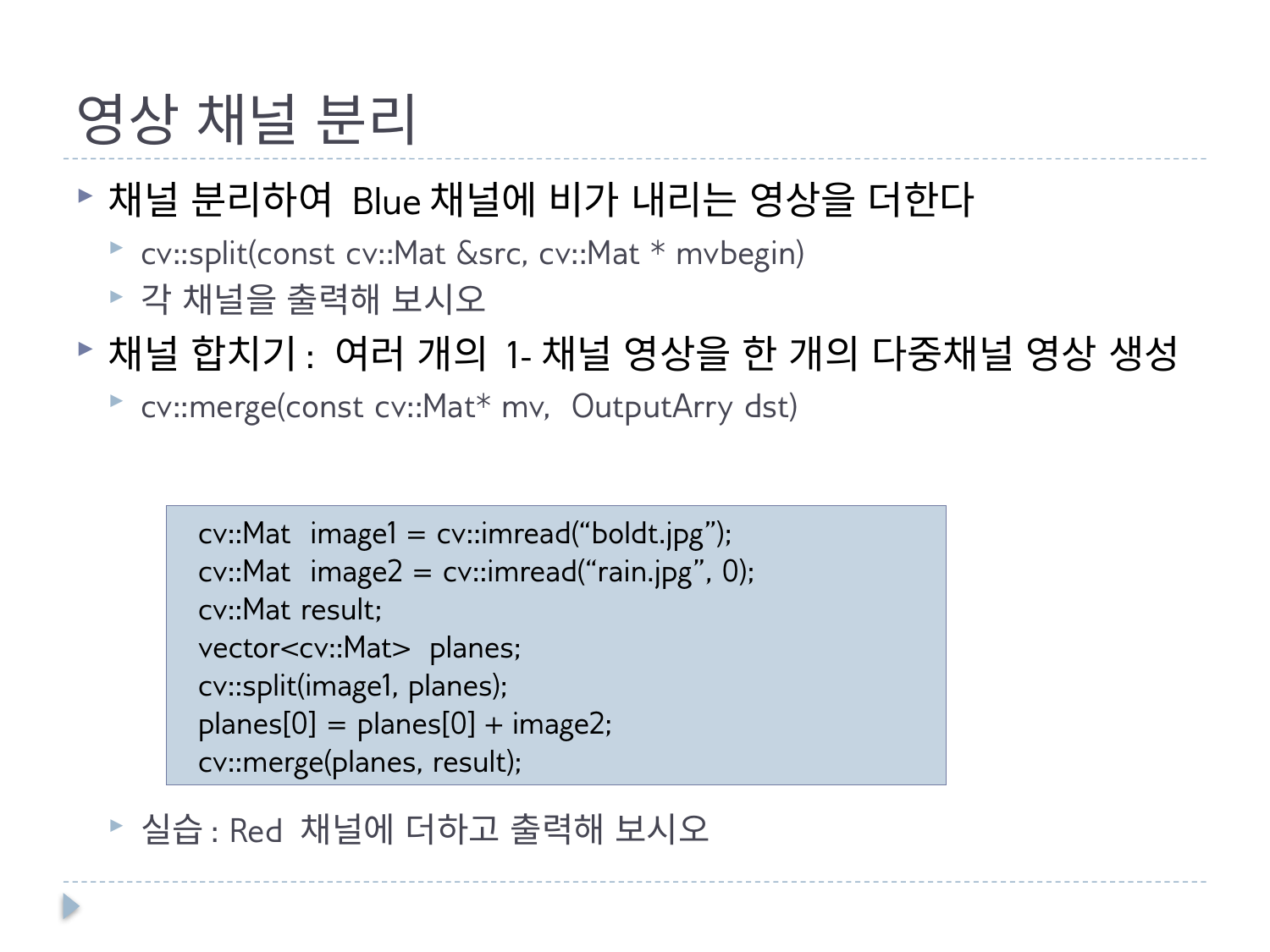

# 영상 채널 분리
채널 분리하여 Blue채널에 비가 내리는 영상을 더한다
cv::split(const cv::Mat &src, cv::Mat * mvbegin)
각 채널을 출력해 보시오
채널 합치기: 여러 개의 1-채널 영상을 한 개의 다중채널 영상 생성
cv::merge(const cv::Mat* mv,  OutputArry dst)

실습: Red 채널에 더하고 출력해 보시오
  cv::Mat  image1 = cv::imread(“boldt.jpg”);
  cv::Mat  image2 = cv::imread(“rain.jpg”, 0);
  cv::Mat result;
  vector<cv::Mat>  planes;
  cv::split(image1, planes);
  planes[0] = planes[0] + image2;
  cv::merge(planes, result);